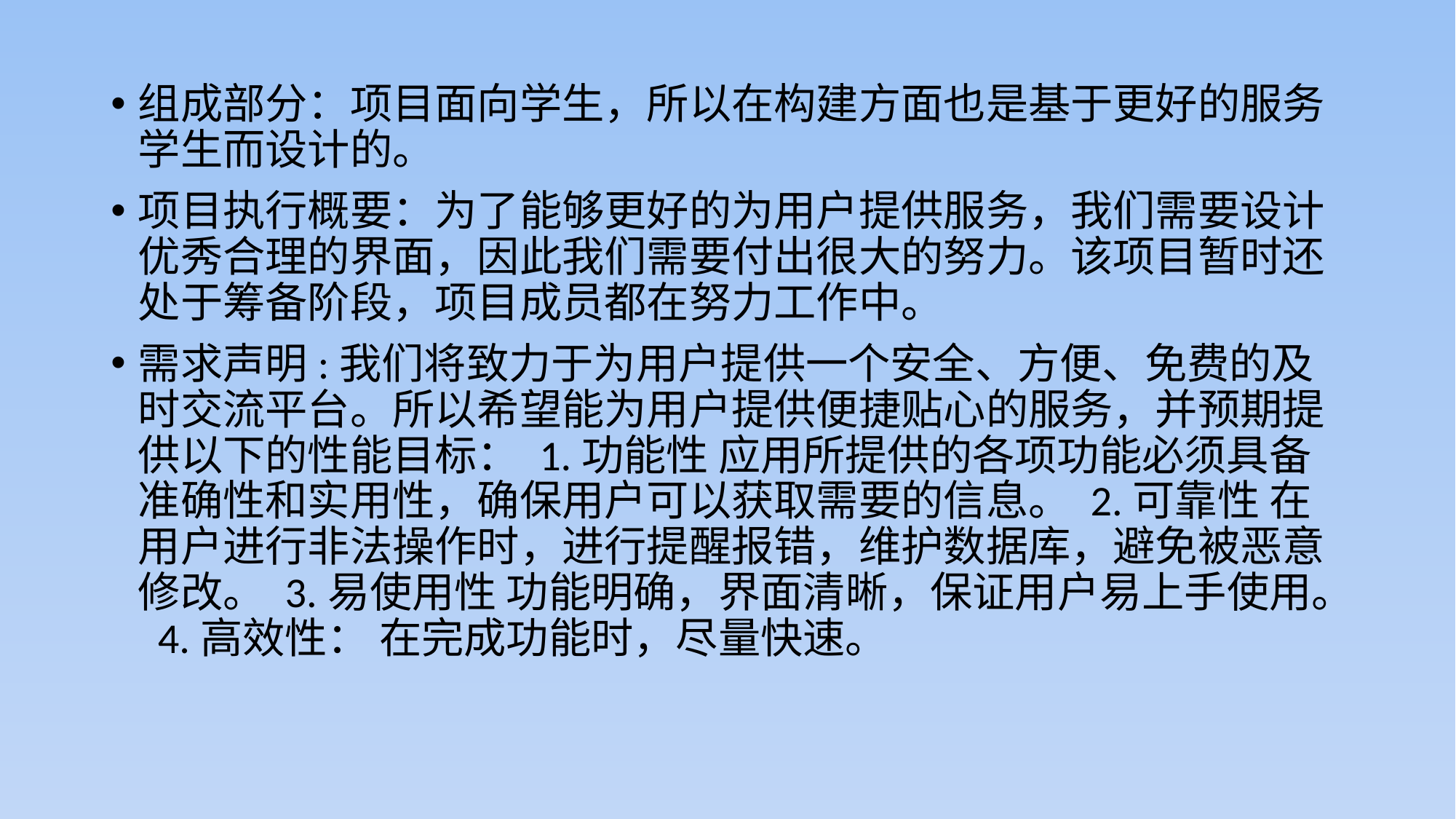

组成部分：项目面向学生，所以在构建方面也是基于更好的服务学生而设计的。
项目执行概要：为了能够更好的为用户提供服务，我们需要设计优秀合理的界面，因此我们需要付出很大的努力。该项目暂时还处于筹备阶段，项目成员都在努力工作中。
需求声明:我们将致力于为用户提供一个安全、方便、免费的及时交流平台。所以希望能为用户提供便捷贴心的服务，并预期提供以下的性能目标： 1.功能性 应用所提供的各项功能必须具备准确性和实用性，确保用户可以获取需要的信息。 2.可靠性 在用户进行非法操作时，进行提醒报错，维护数据库，避免被恶意修改。 3.易使用性 功能明确，界面清晰，保证用户易上手使用。 4.高效性： 在完成功能时，尽量快速。